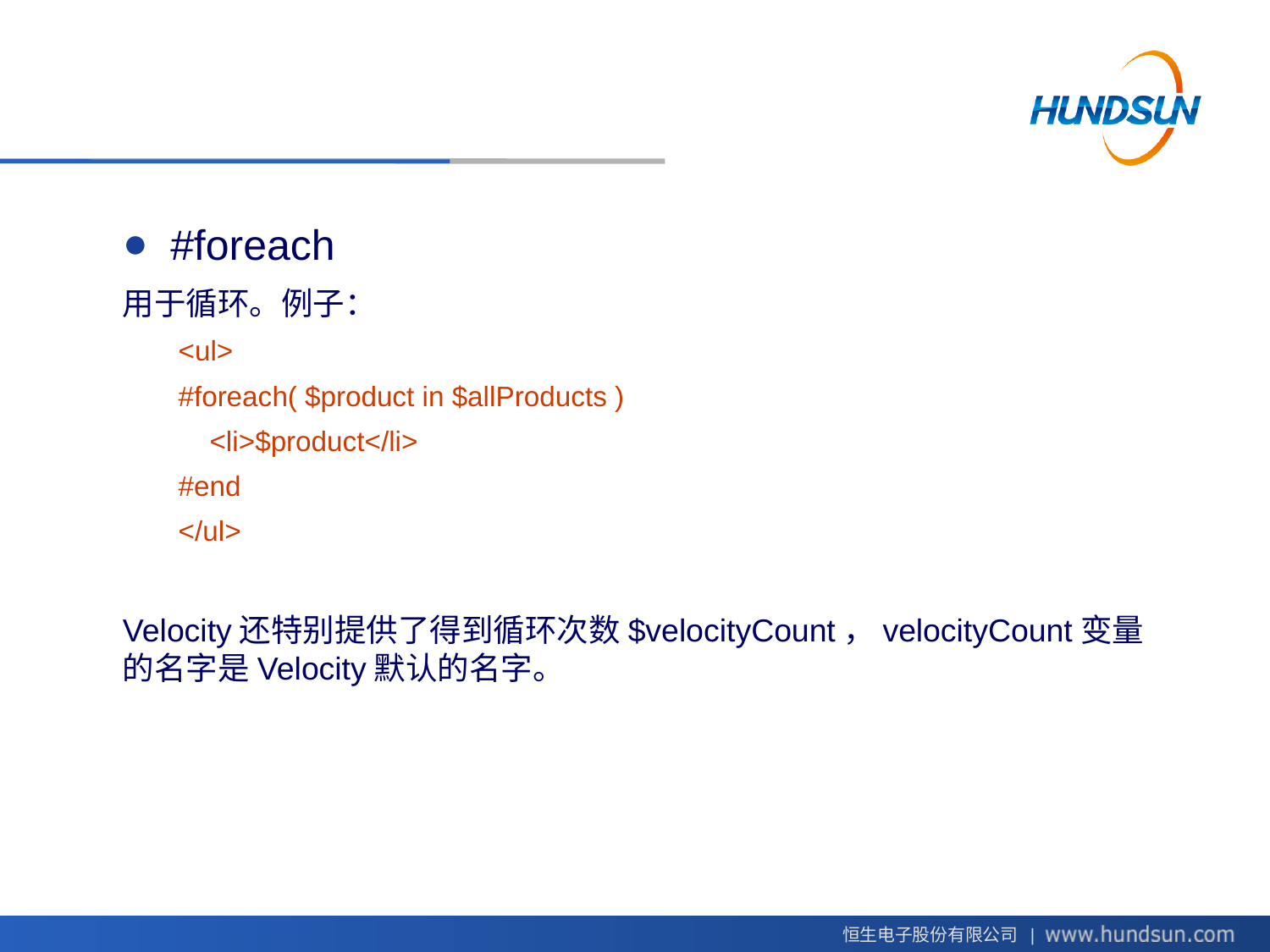

#
#foreach
用于循环。例子：
<ul>
#foreach( $product in $allProducts )
    <li>$product</li>
#end
</ul>

Velocity还特别提供了得到循环次数$velocityCount，velocityCount变量的名字是Velocity默认的名字。